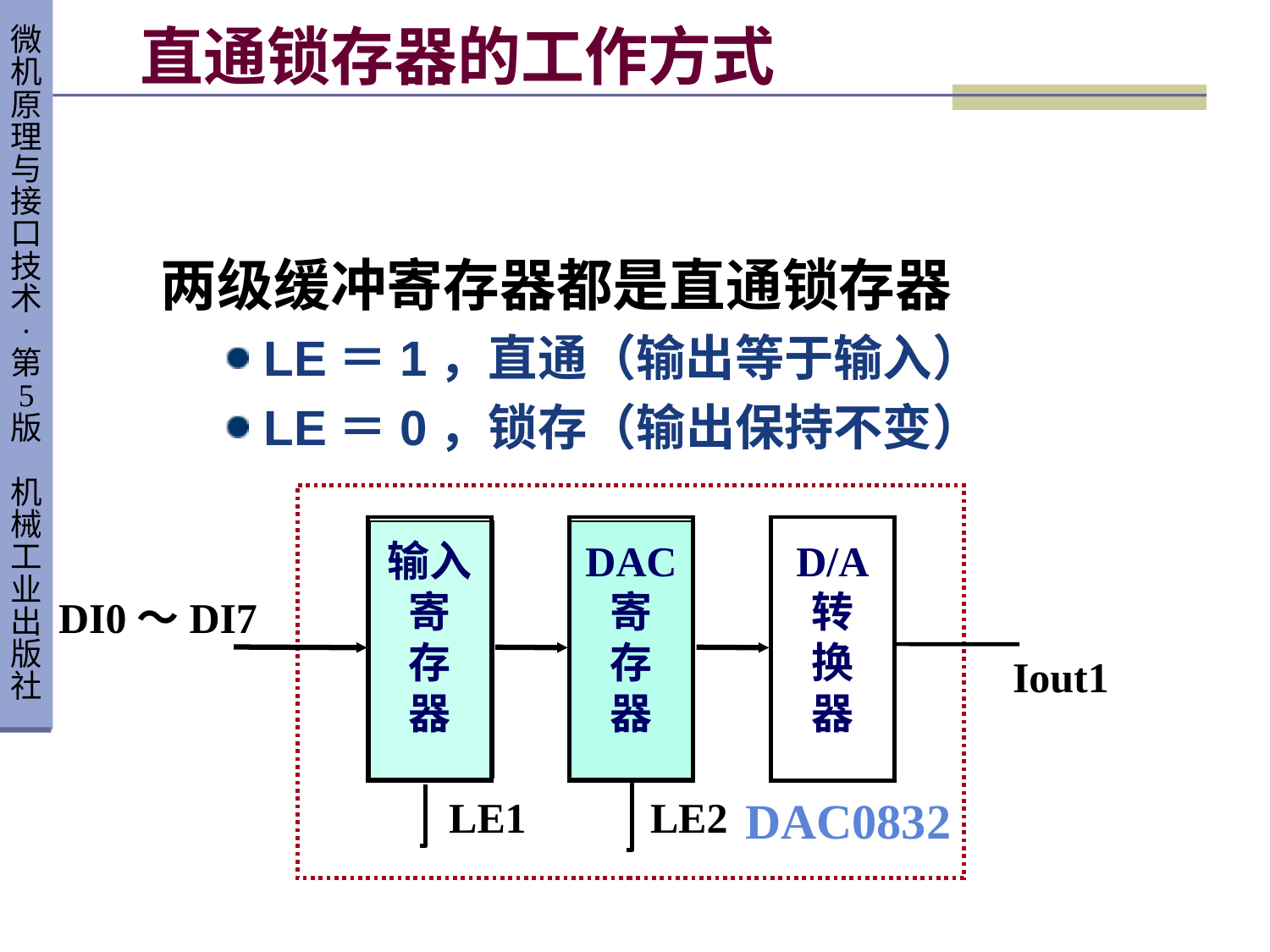

# 直通锁存器的工作方式
两级缓冲寄存器都是直通锁存器
LE＝1，直通（输出等于输入）
LE＝0，锁存（输出保持不变）

输入
寄
存
器
DAC
寄
存
器
D/A
转
换
器
DI0～DI7

Iout1

DAC0832
LE1
LE2